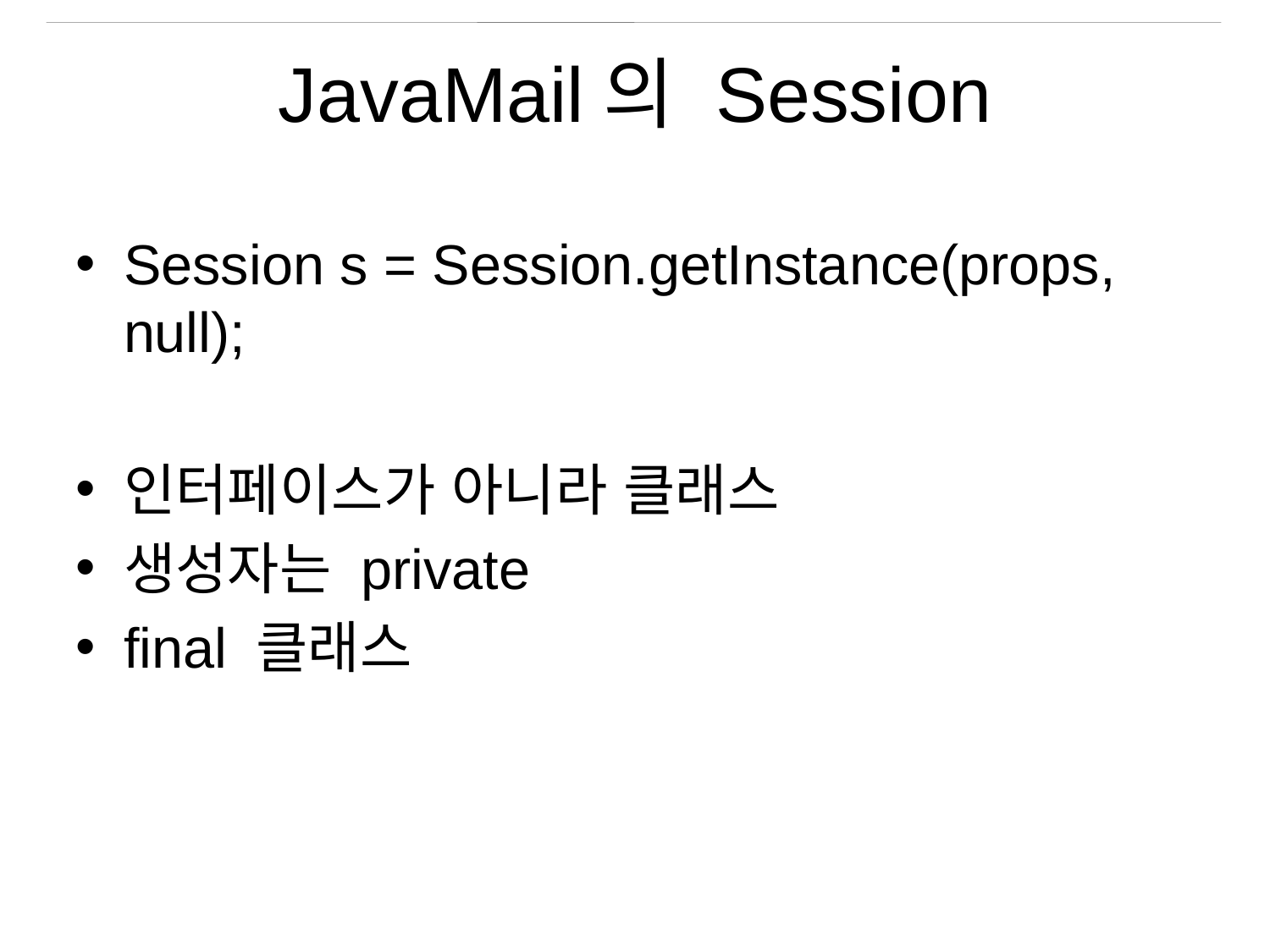

# JavaMail의 Session
Session s = Session.getInstance(props, null);

인터페이스가 아니라 클래스
생성자는 private
final 클래스